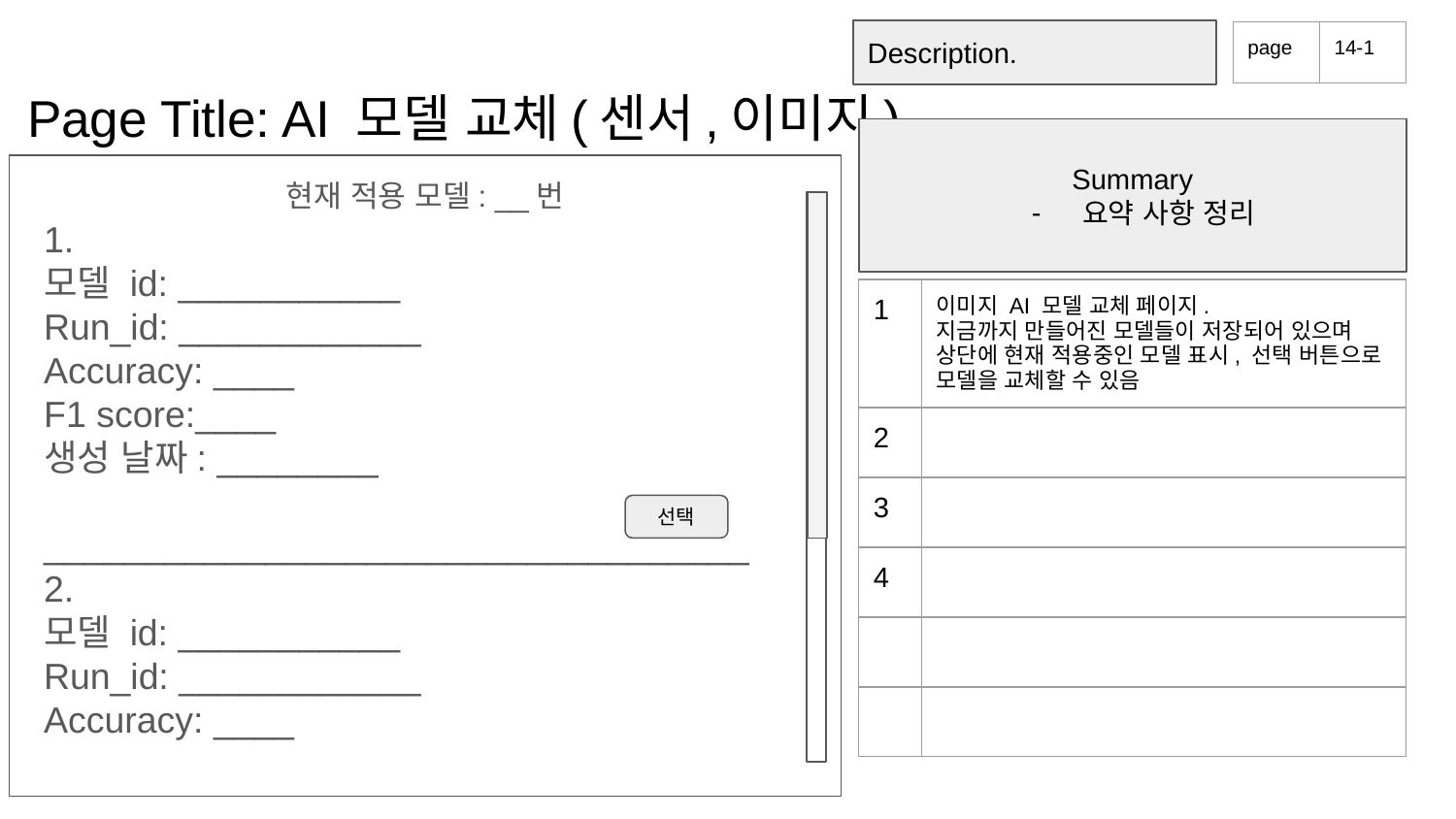

Description.
| page | 14-1 |
| --- | --- |
# Page Title: AI 모델 교체(센서,이미지)
Summary
요약 사항 정리

현재 적용 모델: __번

1.
모델 id: ___________
Run_id: ____________
Accuracy: ____
F1 score:____
생성 날짜: ________

___________________________________
2.
모델 id: ___________
Run_id: ____________
Accuracy: ____

| 1 | 이미지 AI 모델 교체 페이지. 지금까지 만들어진 모델들이 저장되어 있으며 상단에 현재 적용중인 모델 표시, 선택 버튼으로 모델을 교체할 수 있음 |
| --- | --- |
| 2 |  |
| 3 |  |
| 4 |  |
|  |  |
|  |  |
선택